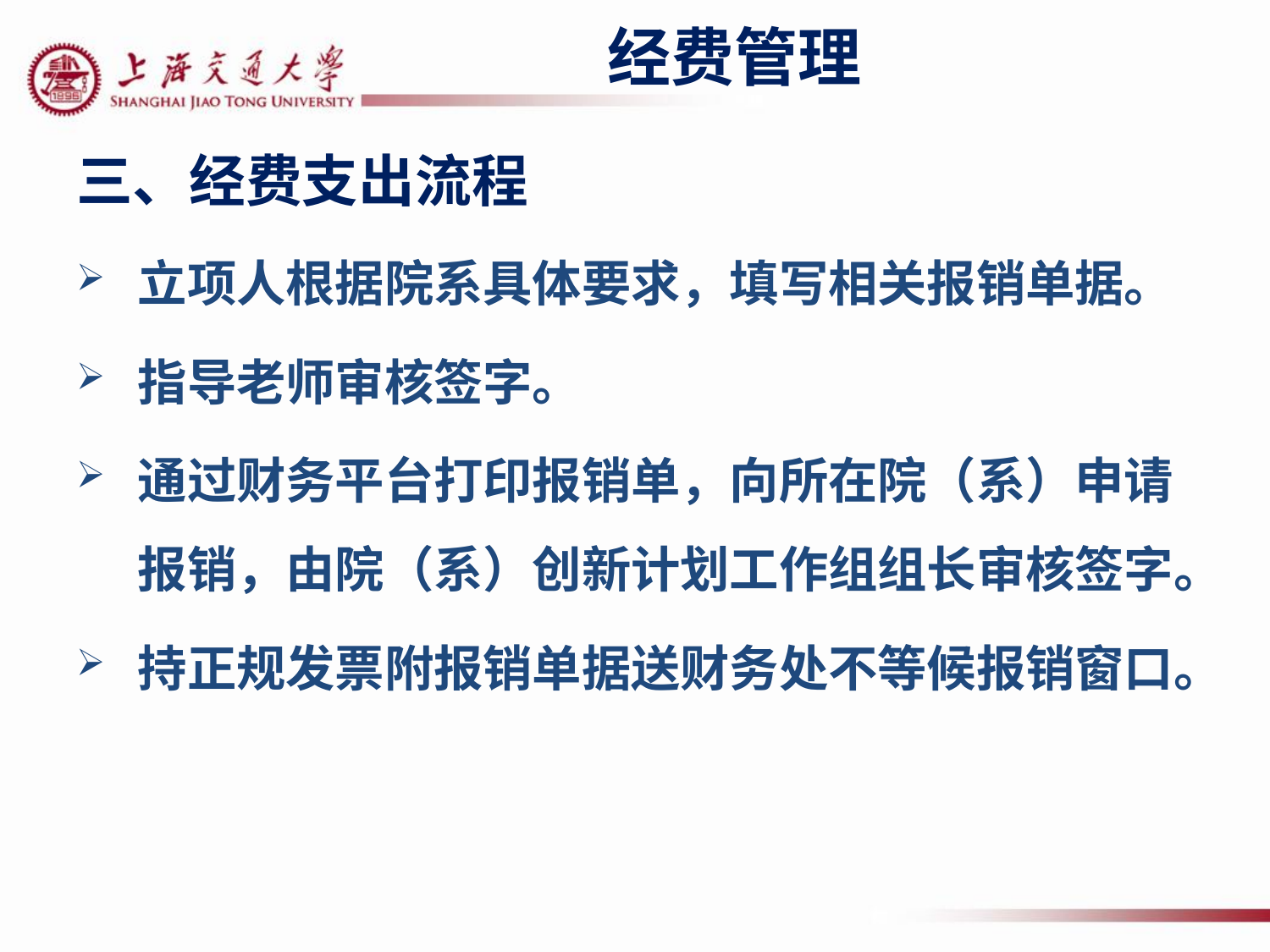

# 经费管理
三、经费支出流程
立项人根据院系具体要求，填写相关报销单据。
指导老师审核签字。
通过财务平台打印报销单，向所在院（系）申请报销，由院（系）创新计划工作组组长审核签字。
持正规发票附报销单据送财务处不等候报销窗口。